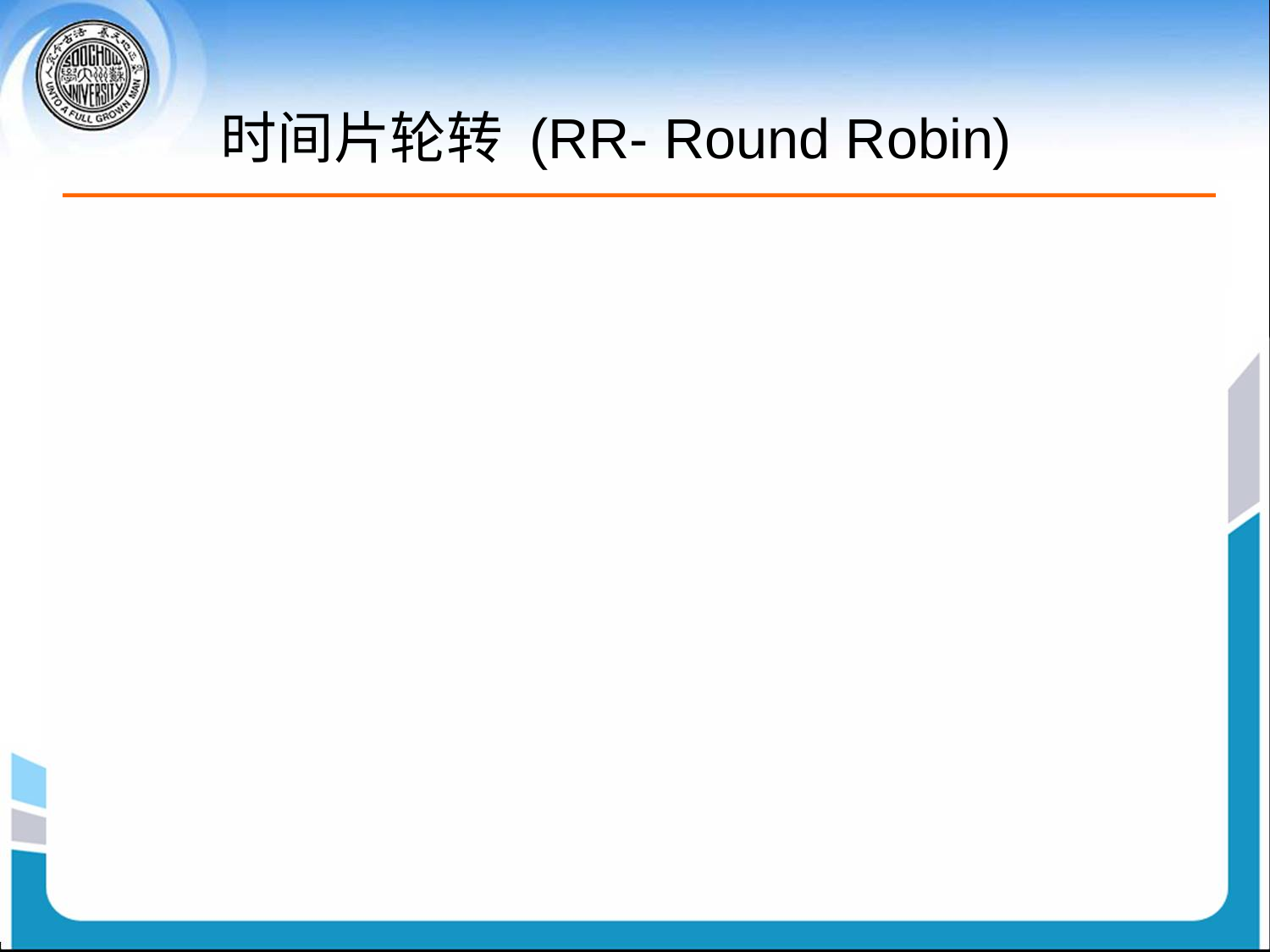

# 时间片轮转 (RR- Round Robin)
专为分时系统设计，类似于FCFS，但增加了抢占

时间片
小单位的CPU时间，通常为10-100毫秒

为每个进程分配不超过一个时间片的CPU。时间片用完后，该进程将被抢占并插入就绪队列末尾，循环执行

假定就绪队列中有n个进程、时间片为q, 则任何一个进程的等待时间不会超过 (n-1) * q